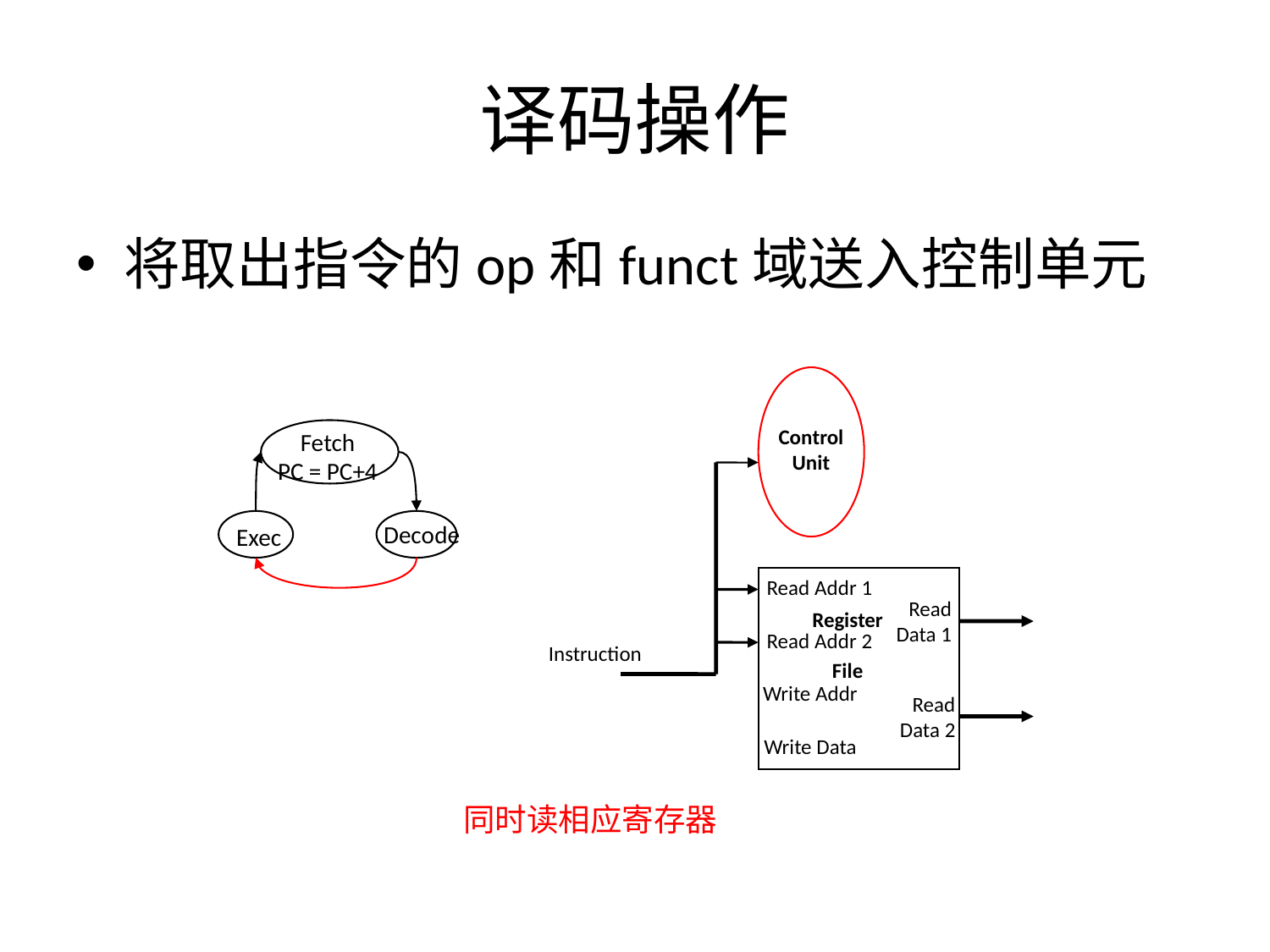

# 译码操作
将取出指令的op和funct域送入控制单元

Fetch
PC = PC+4

Decode
Exec
Control
Unit

Read Addr 1

Read
 Data 1
Register

File
Read Addr 2

Write Addr
Read
 Data 2

Write Data
Instruction

同时读相应寄存器